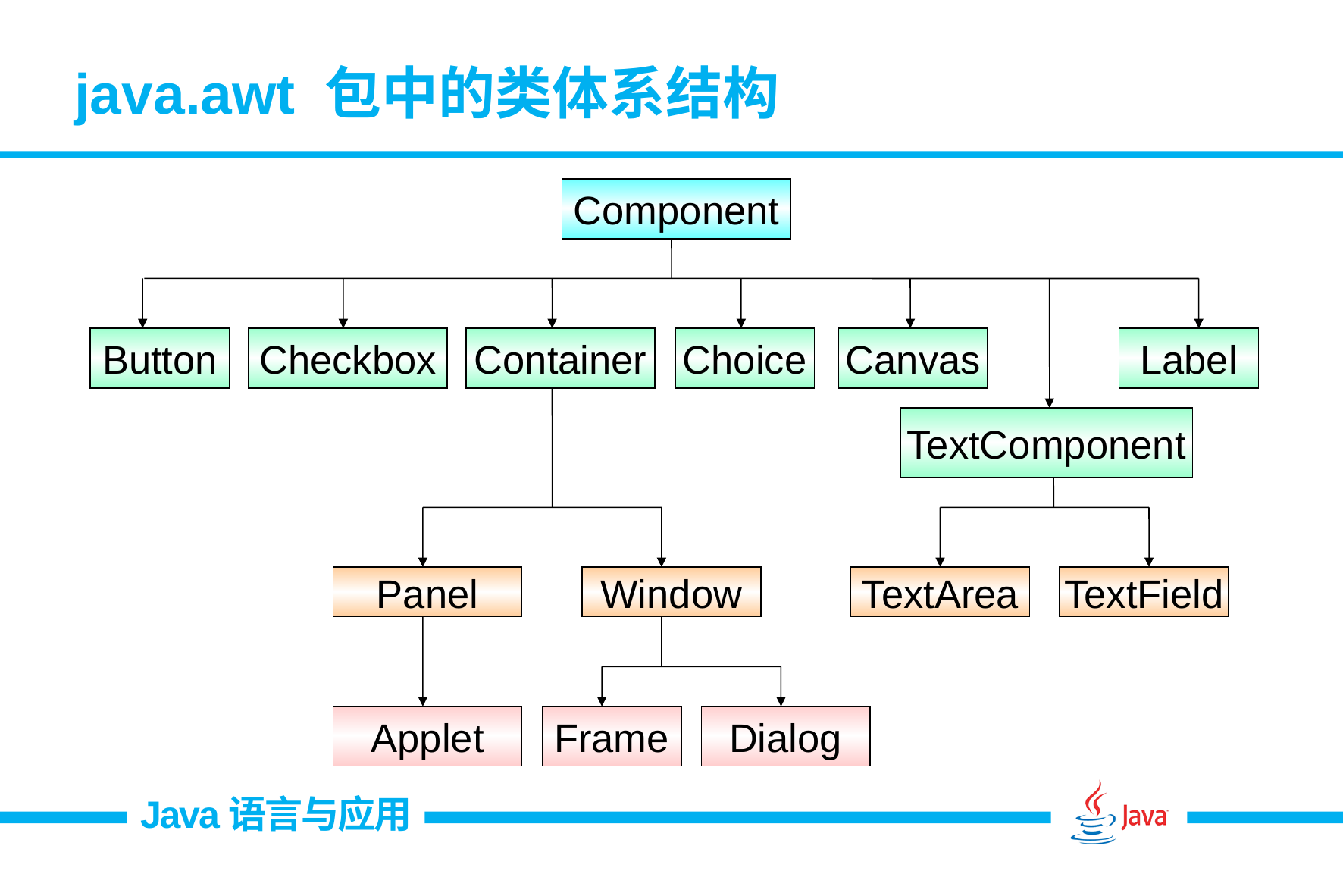

# java.awt 包中的类体系结构

Component

Button
Checkbox
Container
Choice
Canvas
Label

TextComponent

Panel
Window
TextArea
TextField

Applet
Frame
Dialog